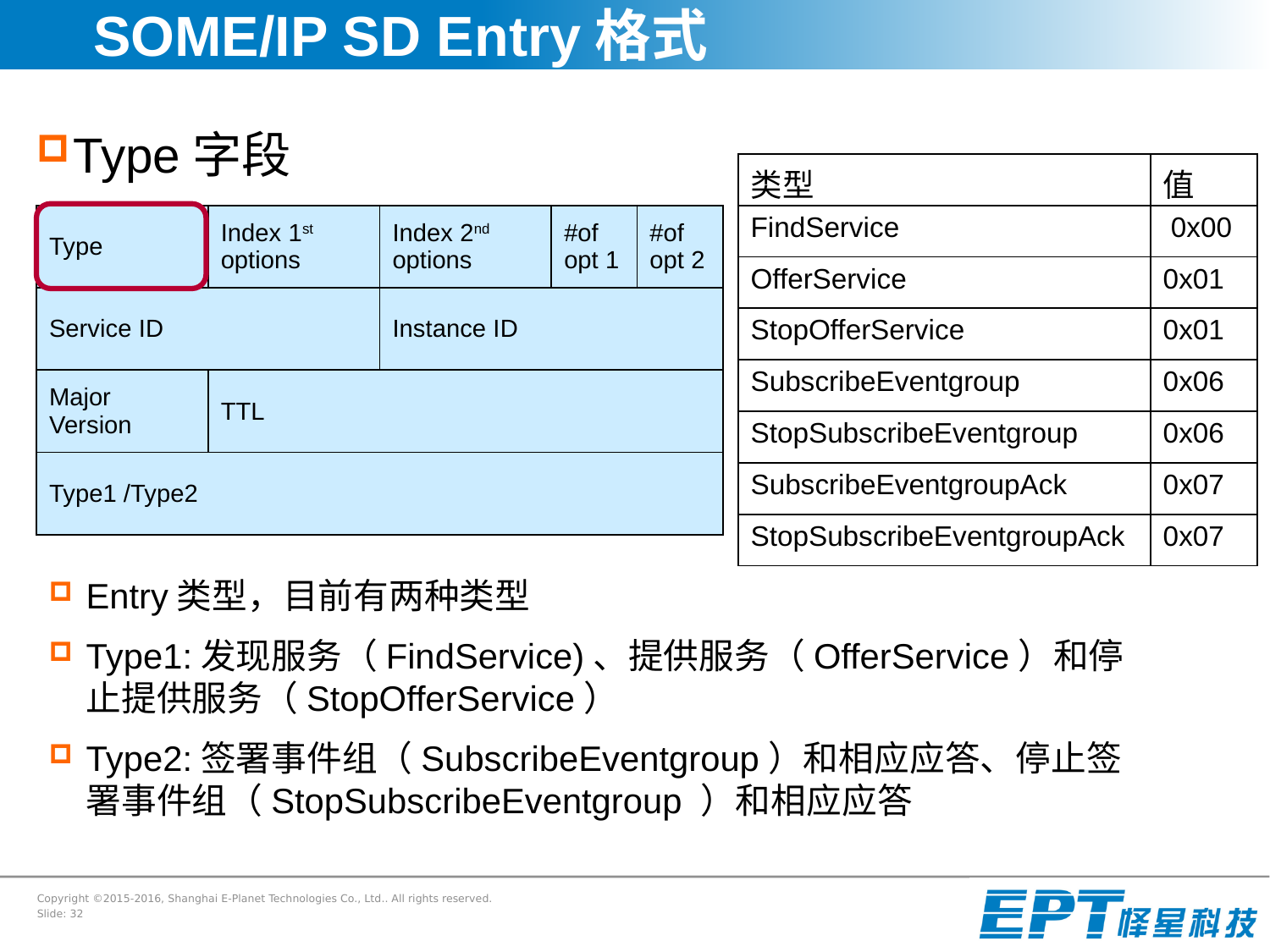

# SOME/IP SD Entry格式
Type字段
| 类型 | 值 |
| --- | --- |
| FindService | 0x00 |
| OfferService | 0x01 |
| StopOfferService | 0x01 |
| SubscribeEventgroup | 0x06 |
| StopSubscribeEventgroup | 0x06 |
| SubscribeEventgroupAck | 0x07 |
| StopSubscribeEventgroupAck | 0x07 |

| Type | Index 1st options | Index 2nd options | #of opt 1 | #of opt 2 |
| --- | --- | --- | --- | --- |
| Service ID |  | Instance ID |  |  |
| Major Version | TTL |  |  |  |
| Type1 /Type2 |  |  |  |  |
Entry类型，目前有两种类型
Type1:发现服务（FindService)、提供服务（OfferService）和停止提供服务（StopOfferService）
Type2:签署事件组（SubscribeEventgroup）和相应应答、停止签署事件组（StopSubscribeEventgroup ）和相应应答